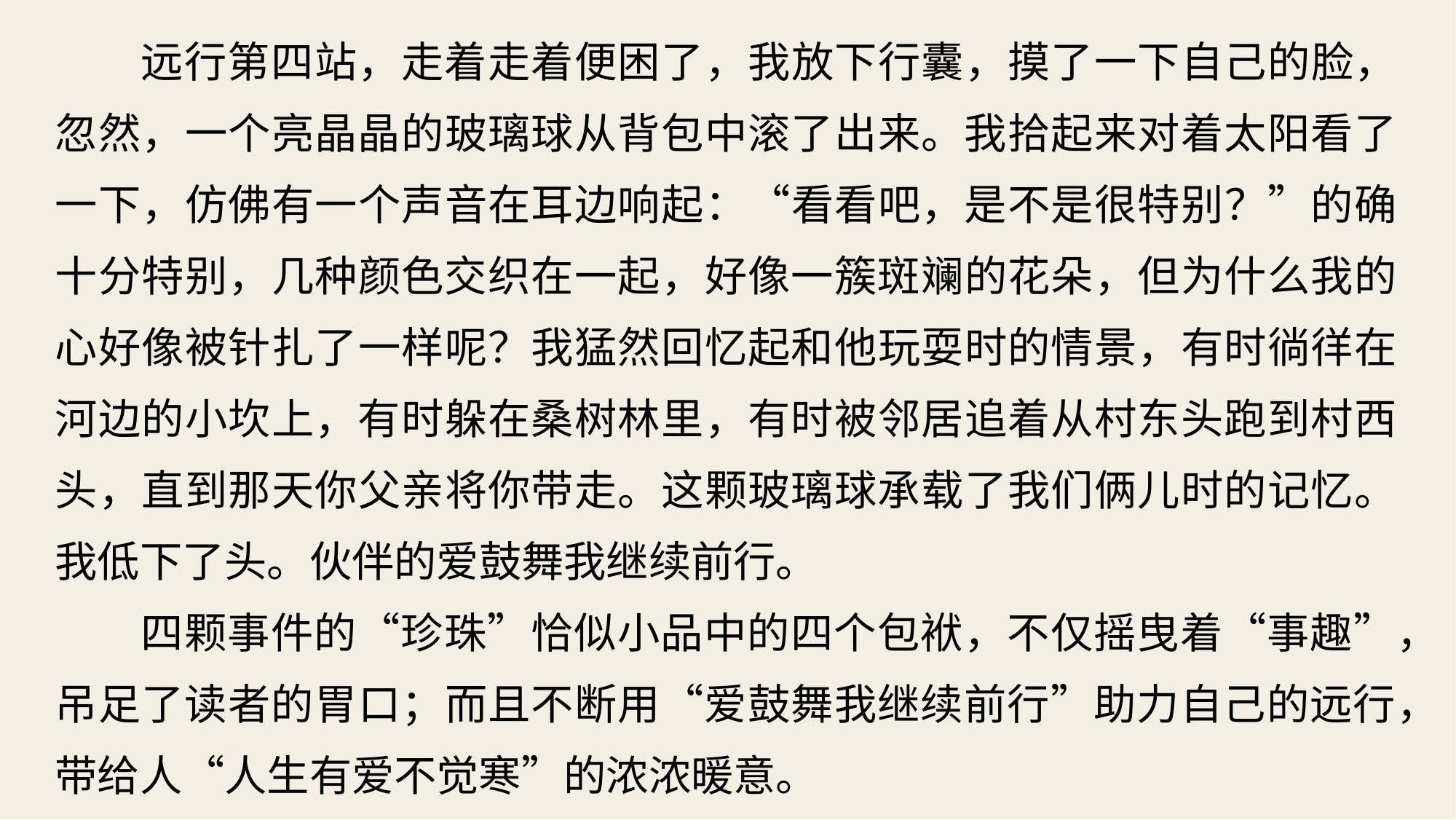

远行第四站，走着走着便困了，我放下行囊，摸了一下自己的脸，忽然，一个亮晶晶的玻璃球从背包中滚了出来。我拾起来对着太阳看了一下，仿佛有一个声音在耳边响起：“看看吧，是不是很特别？”的确十分特别，几种颜色交织在一起，好像一簇斑斓的花朵，但为什么我的心好像被针扎了一样呢？我猛然回忆起和他玩耍时的情景，有时徜徉在河边的小坎上，有时躲在桑树林里，有时被邻居追着从村东头跑到村西头，直到那天你父亲将你带走。这颗玻璃球承载了我们俩儿时的记忆。我低下了头。伙伴的爱鼓舞我继续前行。
四颗事件的“珍珠”恰似小品中的四个包袱，不仅摇曳着“事趣”，吊足了读者的胃口；而且不断用“爱鼓舞我继续前行”助力自己的远行，带给人“人生有爱不觉寒”的浓浓暖意。